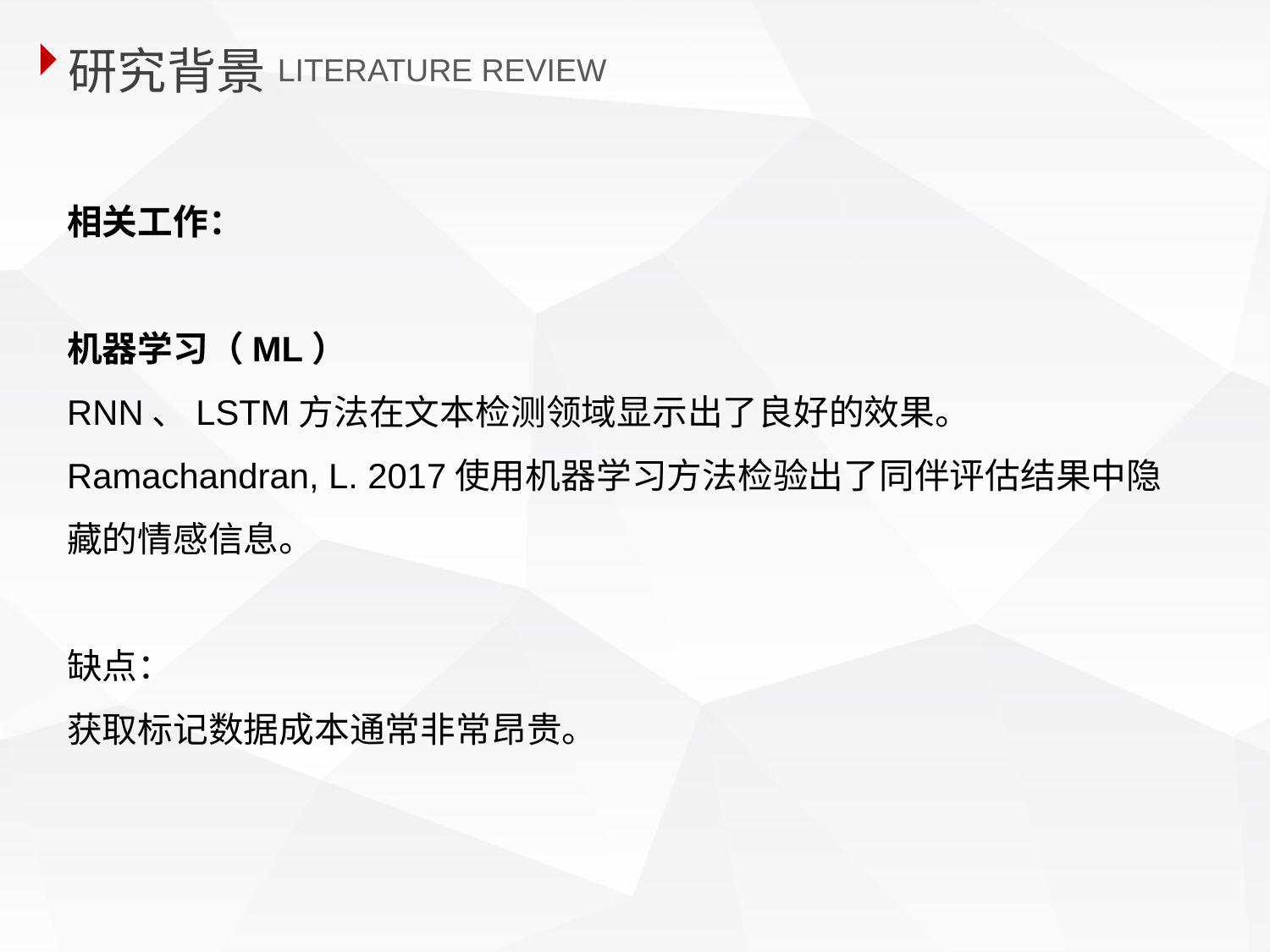

研究背景

  LITERATURE REVIEW
相关工作：

机器学习（ML）
RNN、LSTM方法在文本检测领域显示出了良好的效果。
Ramachandran, L. 2017使用机器学习方法检验出了同伴评估结果中隐藏的情感信息。

缺点：
获取标记数据成本通常非常昂贵。